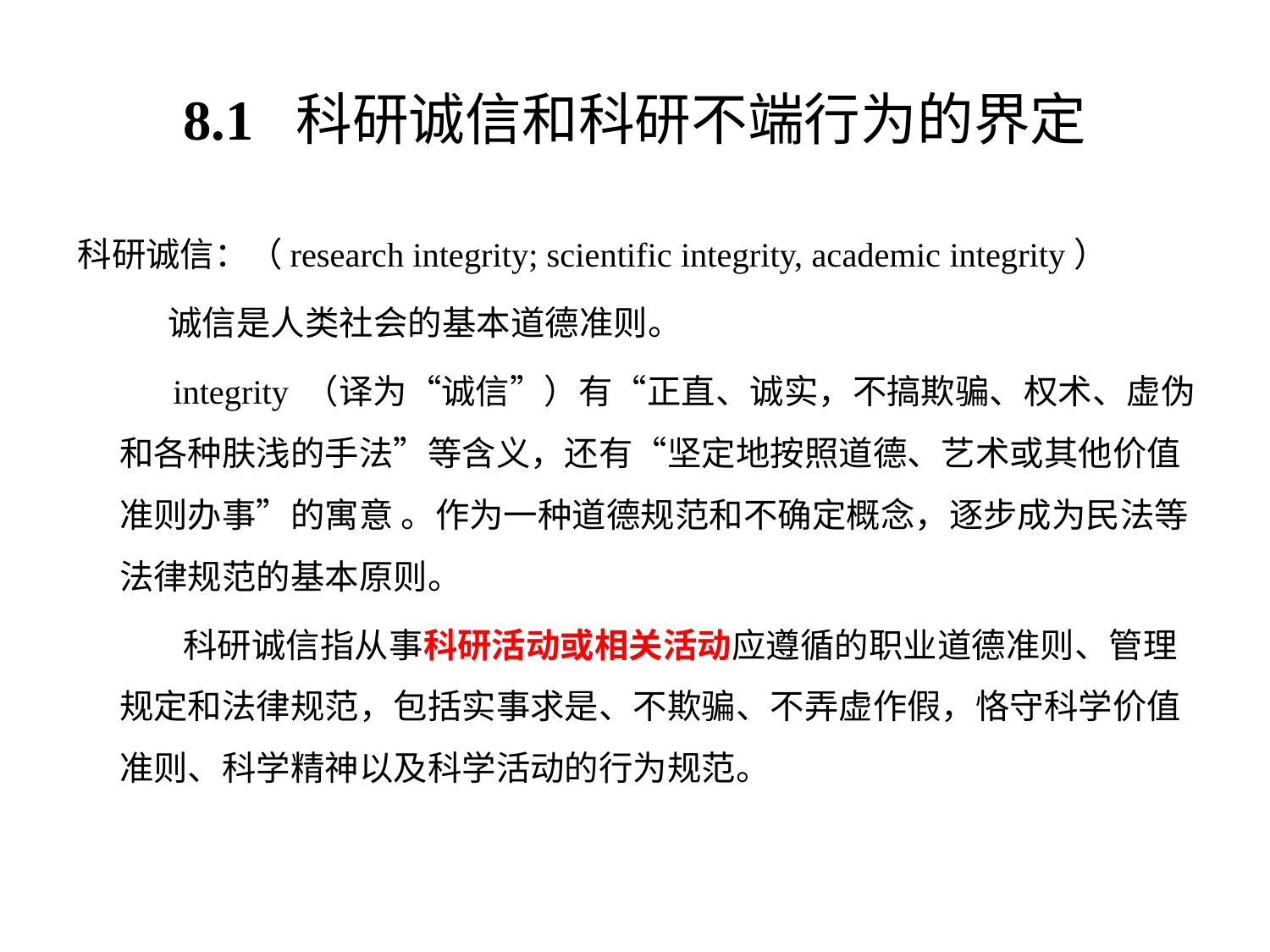

# 8.1  科研诚信和科研不端行为的界定
科研诚信：（research integrity; scientific integrity, academic integrity）
           诚信是人类社会的基本道德准则。
           integrity （译为“诚信”）有“正直、诚实，不搞欺骗、权术、虚伪和各种肤浅的手法”等含义，还有“坚定地按照道德、艺术或其他价值准则办事”的寓意 。作为一种道德规范和不确定概念，逐步成为民法等法律规范的基本原则。
             科研诚信指从事科研活动或相关活动应遵循的职业道德准则、管理规定和法律规范，包括实事求是、不欺骗、不弄虚作假，恪守科学价值准则、科学精神以及科学活动的行为规范。